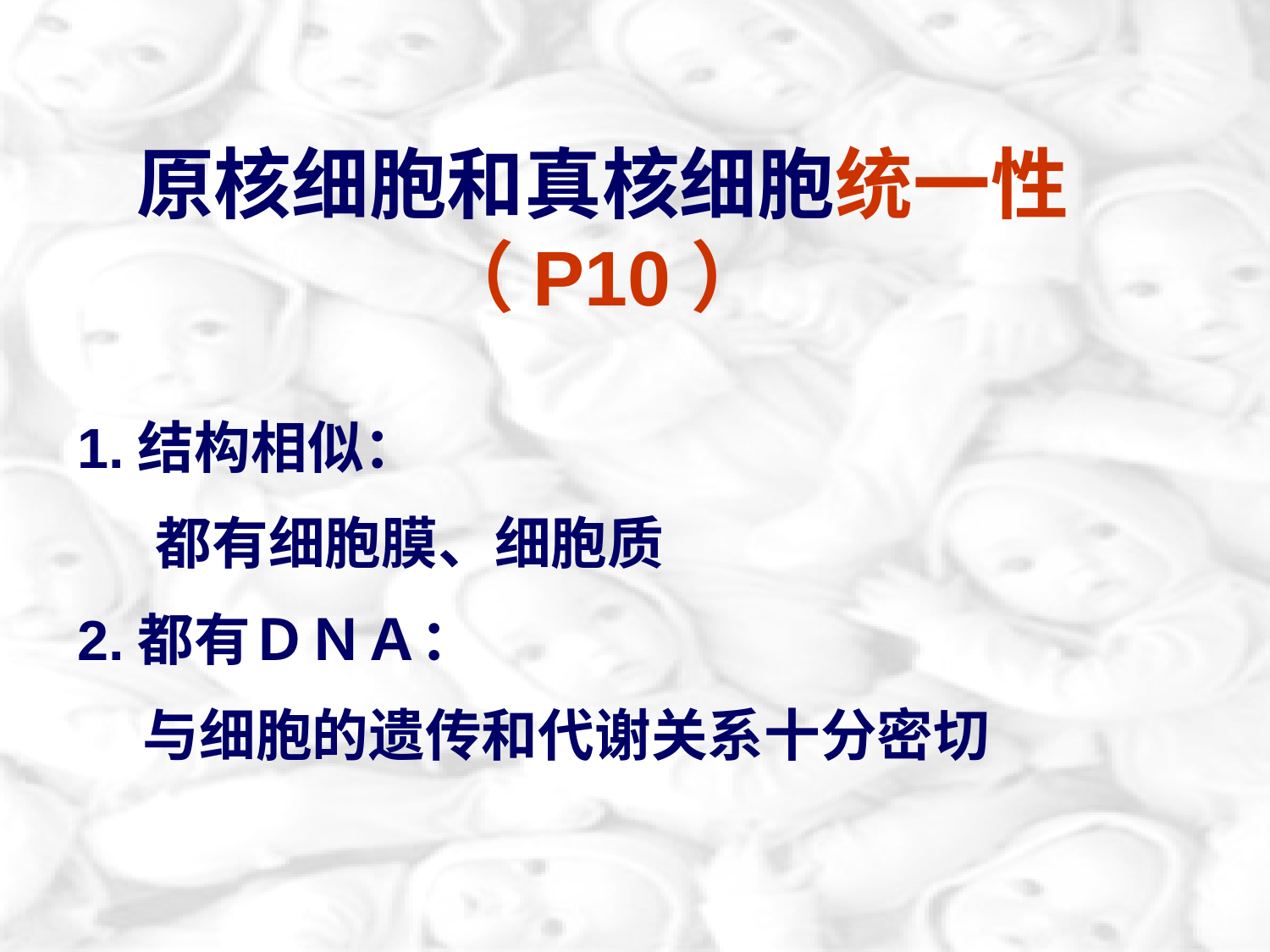

原核细胞和真核细胞统一性（P10）
1.结构相似：
     都有细胞膜、细胞质
2.都有ＤＮＡ：
    与细胞的遗传和代谢关系十分密切